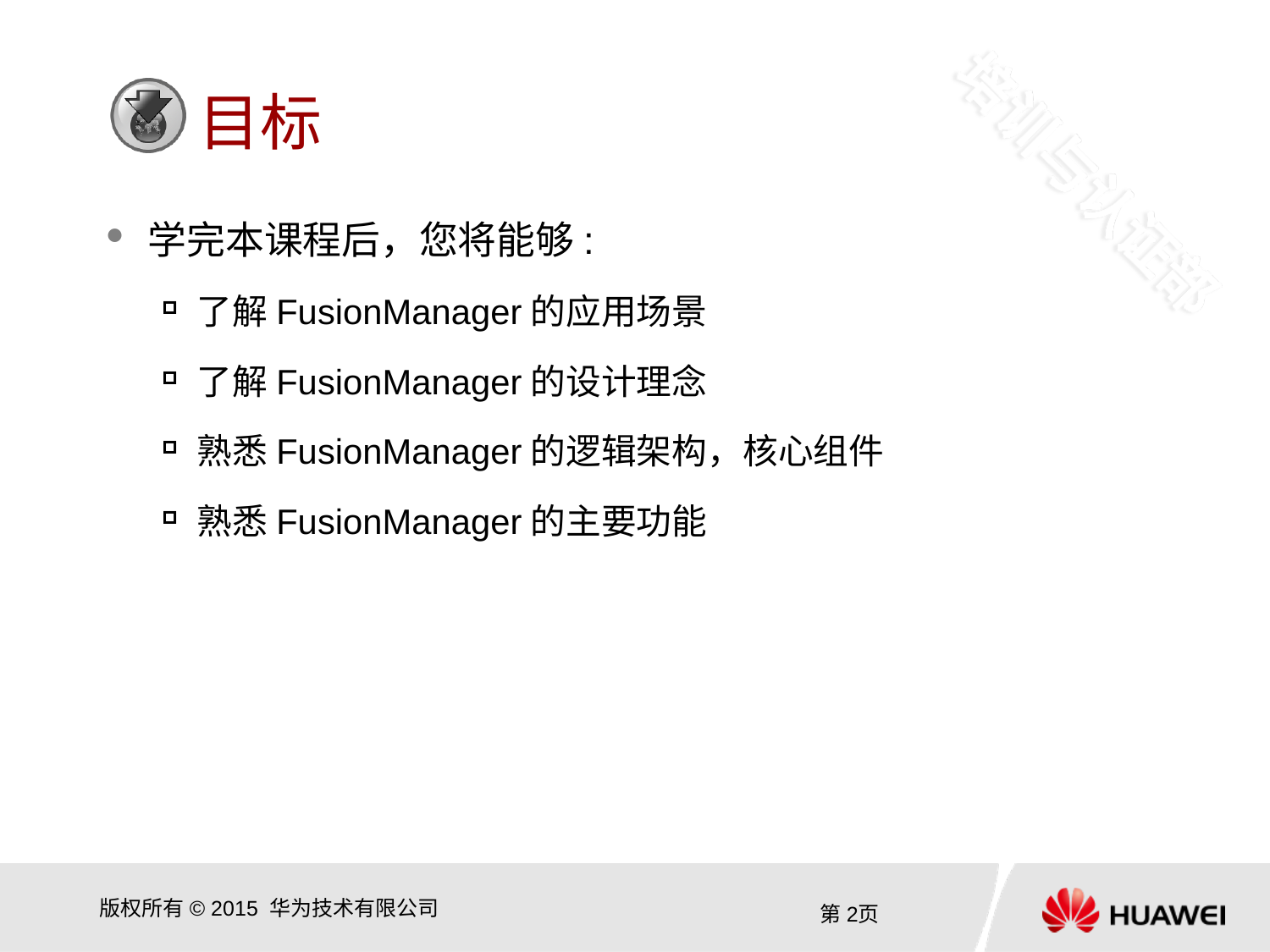

学完本课程后，您将能够:
了解FusionManager的应用场景
了解FusionManager的设计理念
熟悉FusionManager的逻辑架构，核心组件
熟悉FusionManager的主要功能